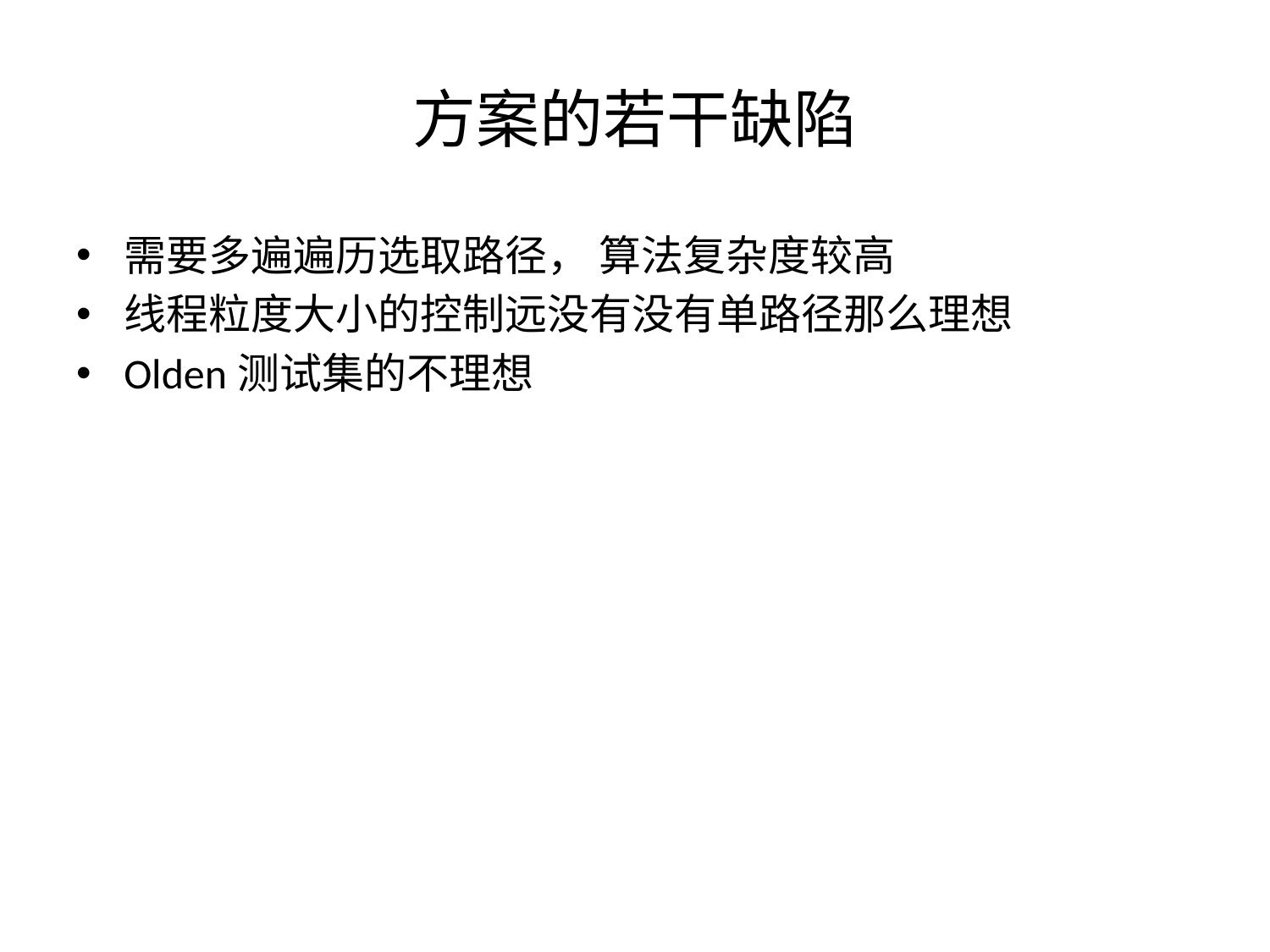

# 方案的若干缺陷
需要多遍遍历选取路径， 算法复杂度较高
线程粒度大小的控制远没有没有单路径那么理想
Olden测试集的不理想